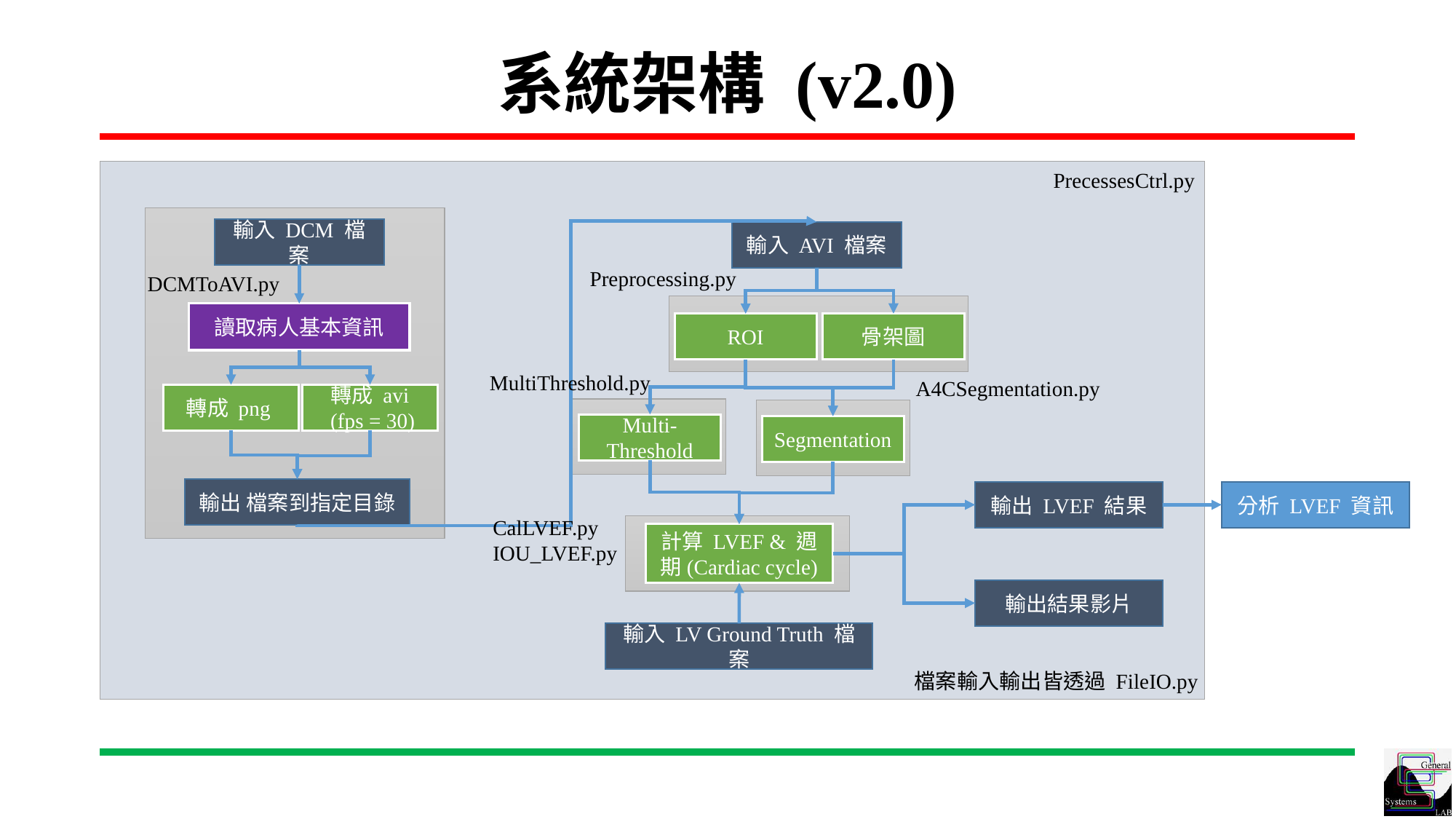

# 系統架構 (v2.0)

PrecessesCtrl.py

輸入 DCM 檔案
輸入 AVI 檔案
Preprocessing.py
DCMToAVI.py

讀取病人基本資訊
骨架圖
ROI
MultiThreshold.py
A4CSegmentation.py
轉成 png
轉成 avi
 (fps = 30)

Multi-Threshold
Segmentation
輸出 檔案到指定目錄
輸出 LVEF 結果
分析 LVEF 資訊
CalLVEF.py
IOU_LVEF.py

計算 LVEF & 週期(Cardiac cycle)
輸出結果影片
輸入 LV Ground Truth 檔案
檔案輸入輸出皆透過 FileIO.py